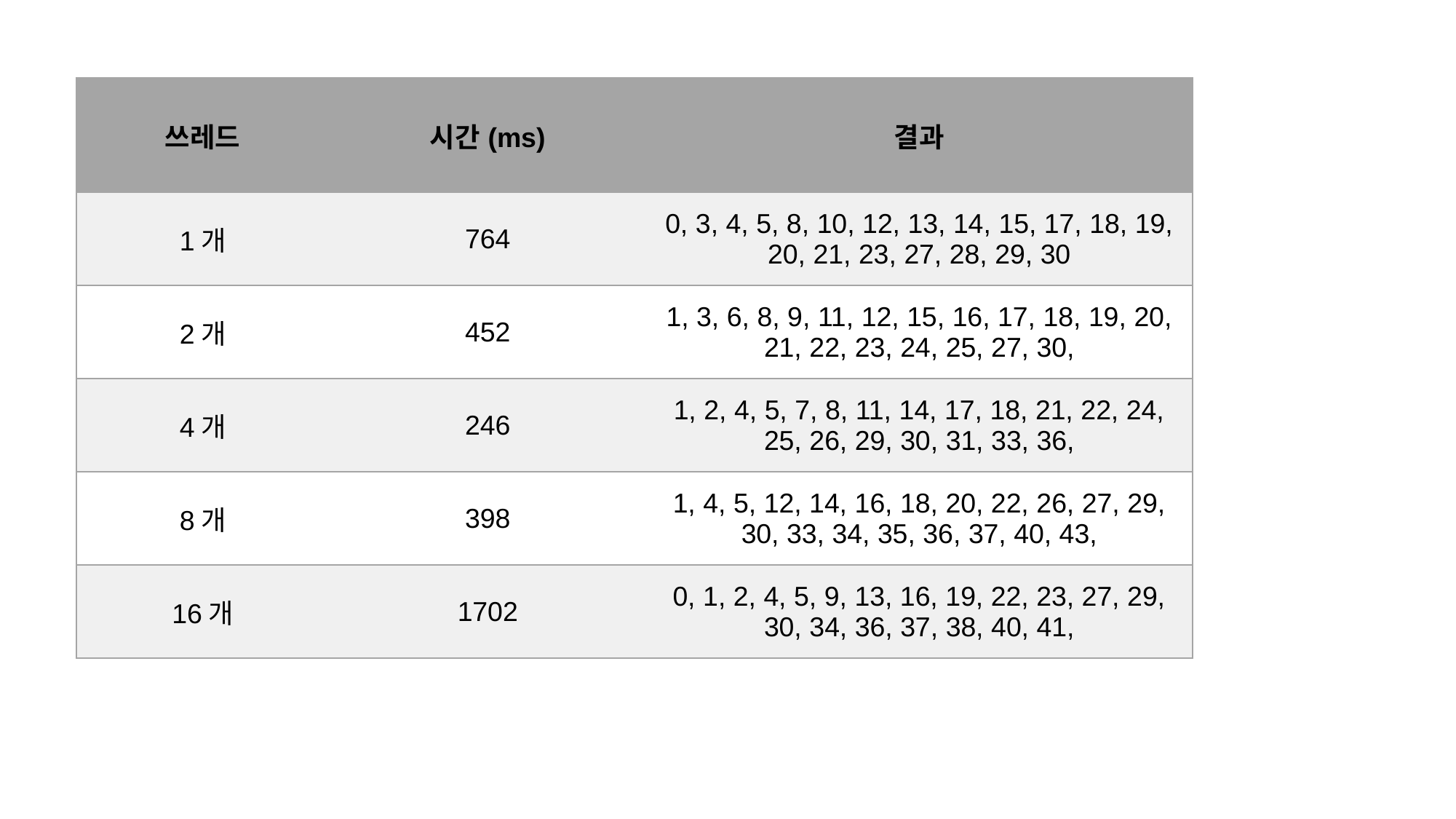

| 쓰레드 | 시간(ms) | 결과 |
| --- | --- | --- |
| 1개 | 764 | 0, 3, 4, 5, 8, 10, 12, 13, 14, 15, 17, 18, 19, 20, 21, 23, 27, 28, 29, 30 |
| 2개 | 452 | 1, 3, 6, 8, 9, 11, 12, 15, 16, 17, 18, 19, 20, 21, 22, 23, 24, 25, 27, 30, |
| 4개 | 246 | 1, 2, 4, 5, 7, 8, 11, 14, 17, 18, 21, 22, 24, 25, 26, 29, 30, 31, 33, 36, |
| 8개 | 398 | 1, 4, 5, 12, 14, 16, 18, 20, 22, 26, 27, 29, 30, 33, 34, 35, 36, 37, 40, 43, |
| 16개 | 1702 | 0, 1, 2, 4, 5, 9, 13, 16, 19, 22, 23, 27, 29, 30, 34, 36, 37, 38, 40, 41, |